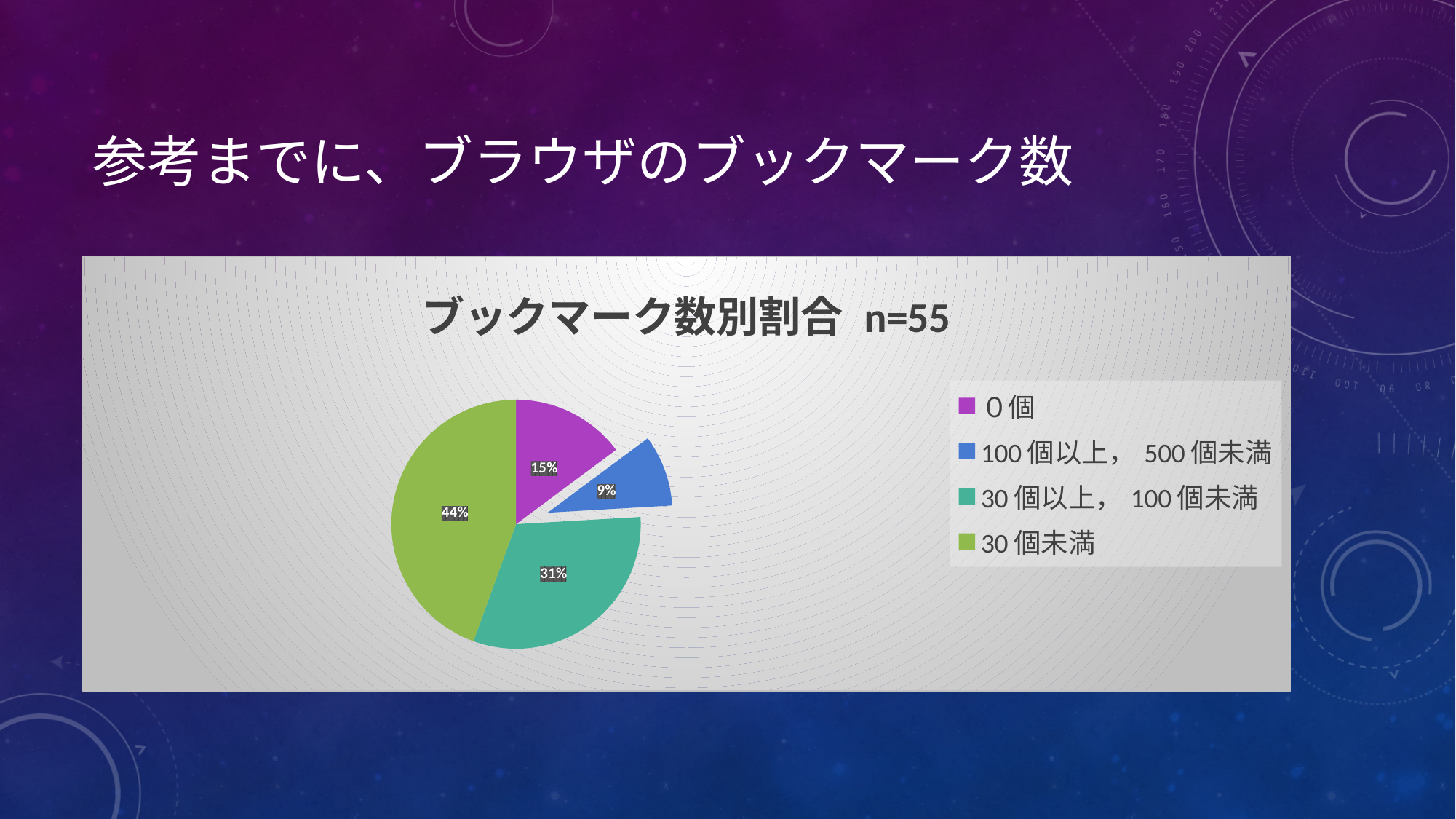

# 参考までに、ブラウザのブックマーク数

### Chart: ブックマーク数別割合 n=55

| Category | 集計 |
|---|---|
| ０個 | 8.0 |
| 100個以上，500個未満 | 5.0 |
| 30個以上，100個未満 | 17.0 |
| 30個未満 | 24.0 |